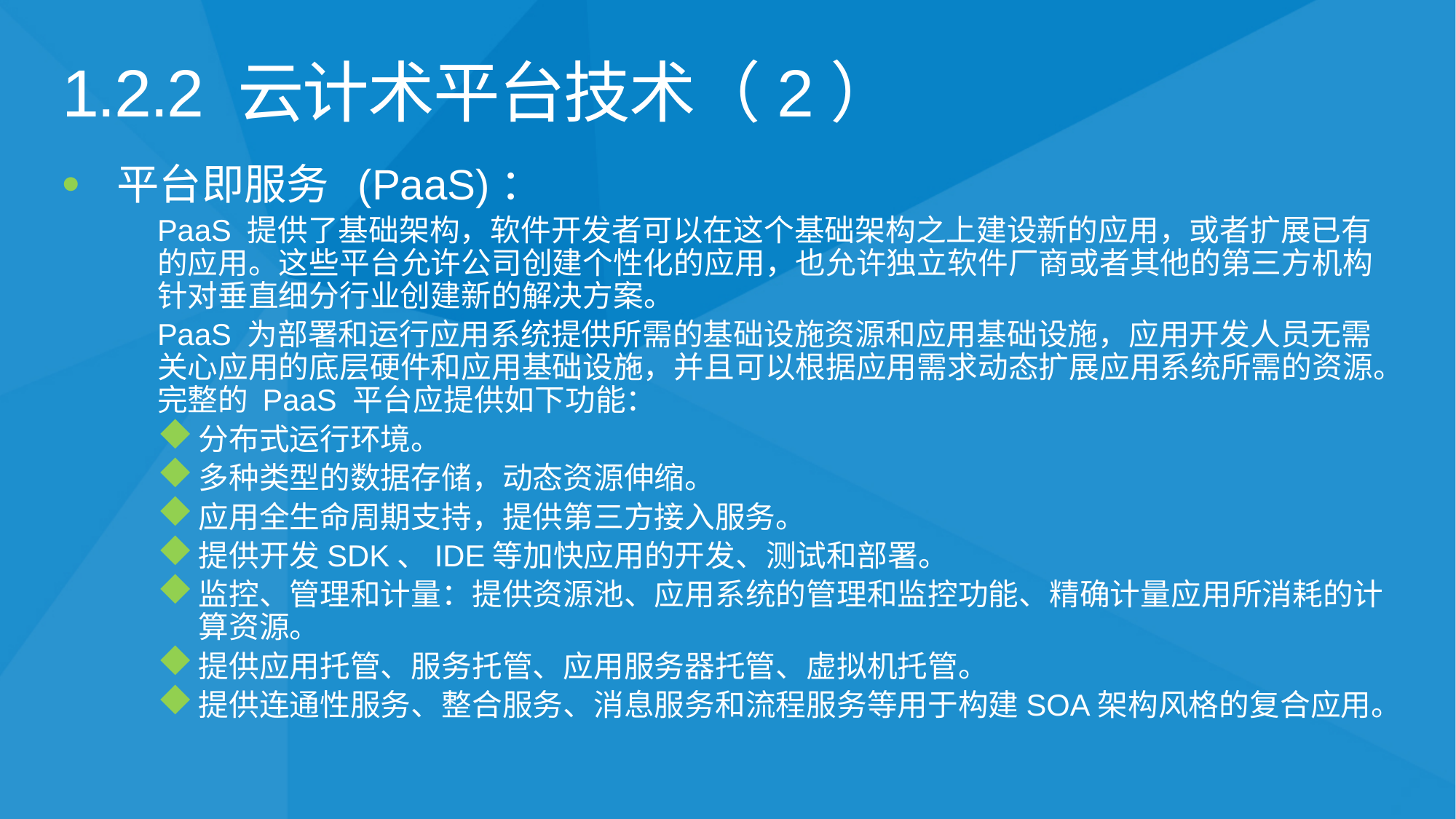

# 1.2.2 云计术平台技术（2）
平台即服务  (PaaS)：
PaaS 提供了基础架构，软件开发者可以在这个基础架构之上建设新的应用，或者扩展已有的应用。这些平台允许公司创建个性化的应用，也允许独立软件厂商或者其他的第三方机构针对垂直细分行业创建新的解决方案。
PaaS 为部署和运行应用系统提供所需的基础设施资源和应用基础设施，应用开发人员无需关心应用的底层硬件和应用基础设施，并且可以根据应用需求动态扩展应用系统所需的资源。完整的 PaaS 平台应提供如下功能：
分布式运行环境。
多种类型的数据存储，动态资源伸缩。
应用全生命周期支持，提供第三方接入服务。
提供开发SDK、IDE等加快应用的开发、测试和部署。
监控、管理和计量：提供资源池、应用系统的管理和监控功能、精确计量应用所消耗的计算资源。
提供应用托管、服务托管、应用服务器托管、虚拟机托管。
提供连通性服务、整合服务、消息服务和流程服务等用于构建SOA架构风格的复合应用。